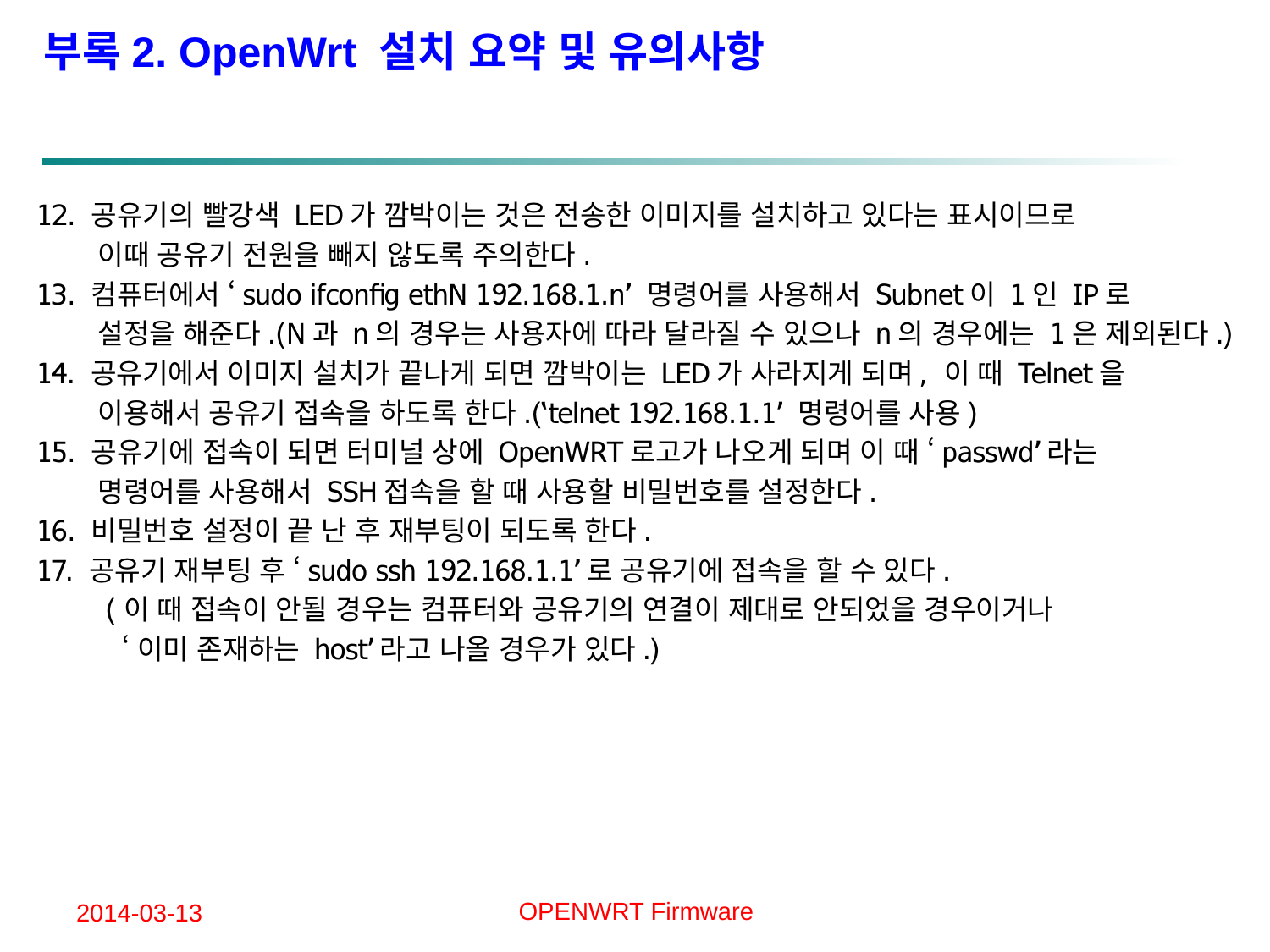

부록2. OpenWrt 설치 요약 및 유의사항

12. 공유기의 빨강색 LED가 깜박이는 것은 전송한 이미지를 설치하고 있다는 표시이므로
       이때 공유기 전원을 빼지 않도록 주의한다.
13. 컴퓨터에서 ‘sudo ifconfig ethN 192.168.1.n’ 명령어를 사용해서 Subnet이 1인 IP로
       설정을 해준다.(N과 n의 경우는 사용자에 따라 달라질 수 있으나 n의 경우에는 1은 제외된다.)
14. 공유기에서 이미지 설치가 끝나게 되면 깜박이는 LED가 사라지게 되며, 이 때 Telnet을
       이용해서 공유기 접속을 하도록 한다.(‘telnet 192.168.1.1’ 명령어를 사용)
15. 공유기에 접속이 되면 터미널 상에 OpenWRT로고가 나오게 되며 이 때 ‘passwd’라는
       명령어를 사용해서 SSH접속을 할 때 사용할 비밀번호를 설정한다.
16. 비밀번호 설정이 끝 난 후 재부팅이 되도록 한다.
17. 공유기 재부팅 후 ‘sudo ssh 192.168.1.1’로 공유기에 접속을 할 수 있다.
        (이 때 접속이 안될 경우는 컴퓨터와 공유기의 연결이 제대로 안되었을 경우이거나
           ‘이미 존재하는 host’라고 나올 경우가 있다.)

OPENWRT Firmware

2014-03-13